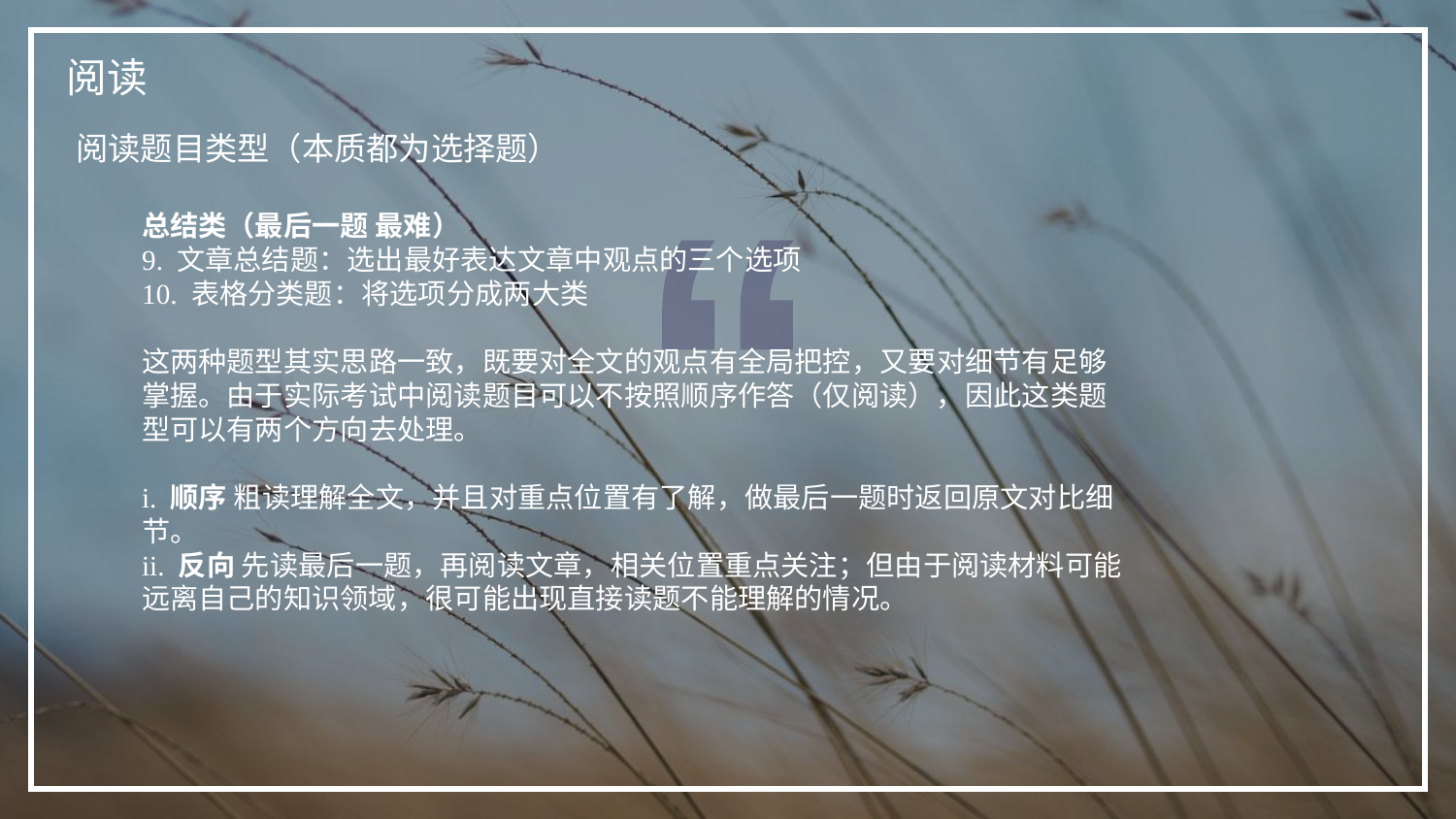

阅读
阅读题目类型（本质都为选择题）
总结类（最后一题 最难）
9. 文章总结题：选出最好表达文章中观点的三个选项
10. 表格分类题：将选项分成两大类

这两种题型其实思路一致，既要对全文的观点有全局把控，又要对细节有足够掌握。由于实际考试中阅读题目可以不按照顺序作答（仅阅读），因此这类题型可以有两个方向去处理。

i. 顺序 粗读理解全文，并且对重点位置有了解，做最后一题时返回原文对比细节。
ii. 反向 先读最后一题，再阅读文章，相关位置重点关注；但由于阅读材料可能远离自己的知识领域，很可能出现直接读题不能理解的情况。